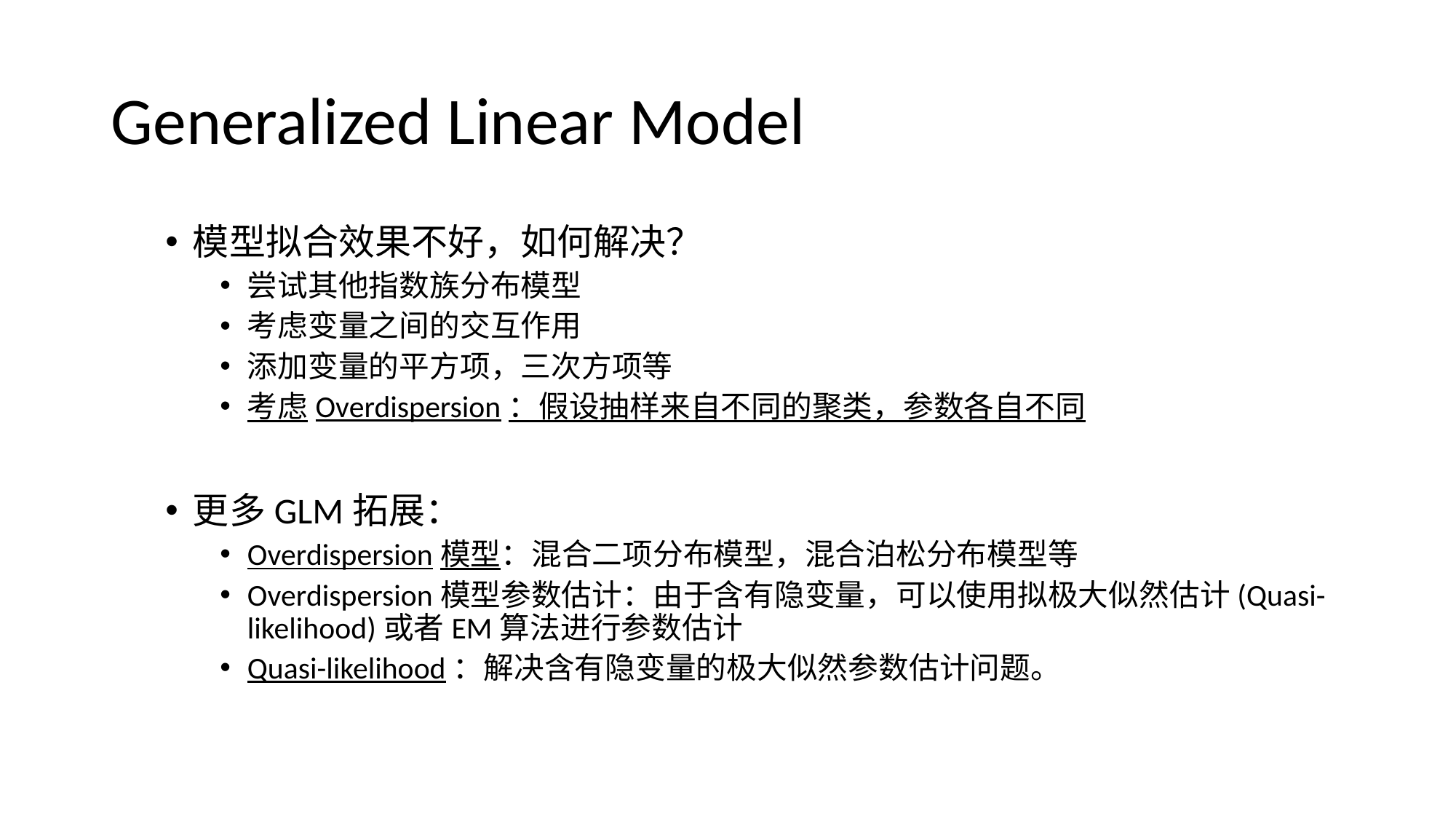

# Generalized Linear Model
模型拟合效果不好，如何解决？
尝试其他指数族分布模型
考虑变量之间的交互作用
添加变量的平方项，三次方项等
考虑Overdispersion：假设抽样来自不同的聚类，参数各自不同

更多GLM拓展：
Overdispersion模型：混合二项分布模型，混合泊松分布模型等
Overdispersion模型参数估计：由于含有隐变量，可以使用拟极大似然估计(Quasi-likelihood)或者EM算法进行参数估计
Quasi-likelihood：解决含有隐变量的极大似然参数估计问题。